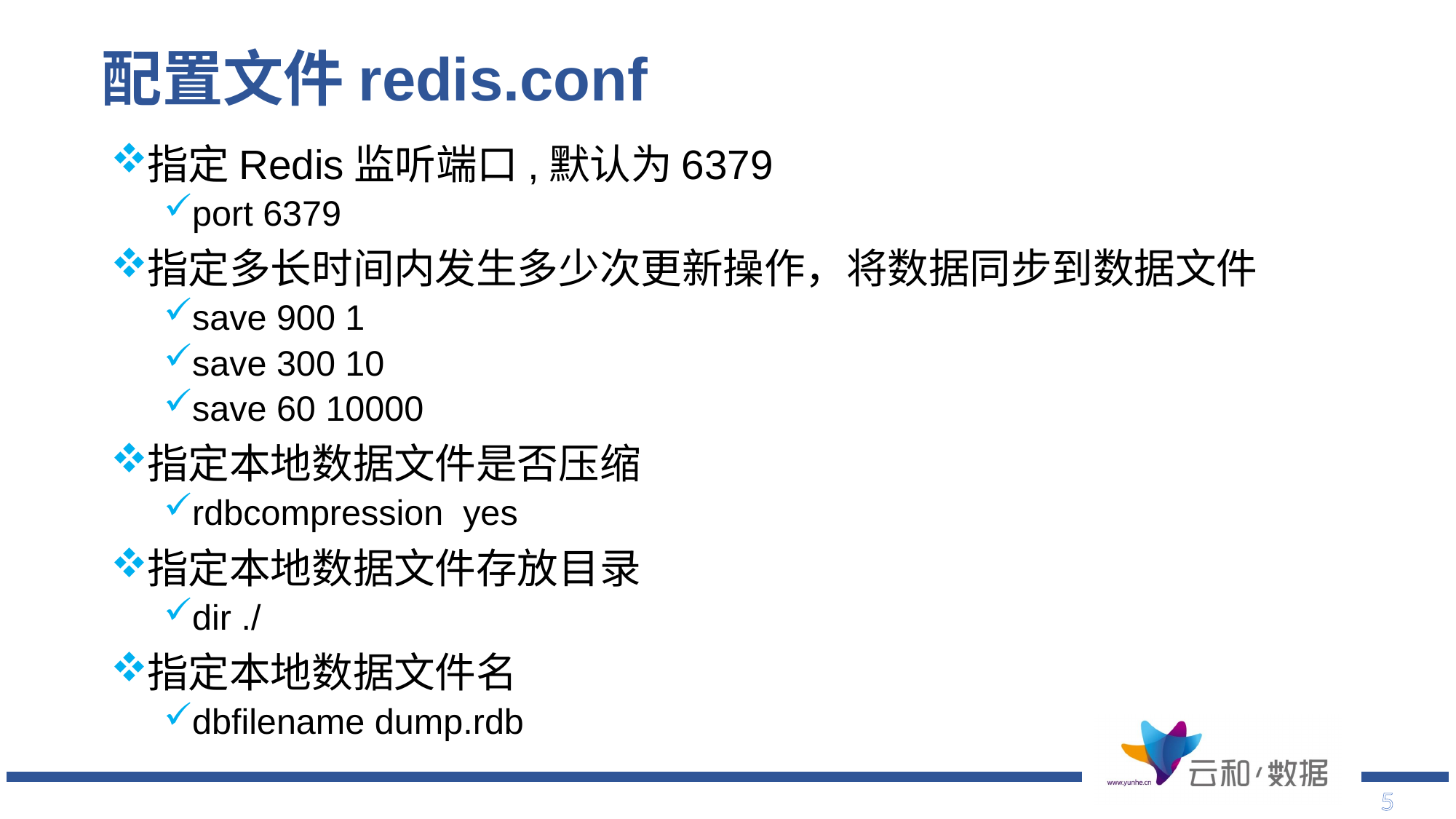

# 配置文件redis.conf
指定Redis监听端口,默认为6379
port 6379
指定多长时间内发生多少次更新操作，将数据同步到数据文件
save 900 1
save 300 10
save 60 10000
指定本地数据文件是否压缩
rdbcompression  yes
指定本地数据文件存放目录
dir ./
指定本地数据文件名
dbfilename dump.rdb